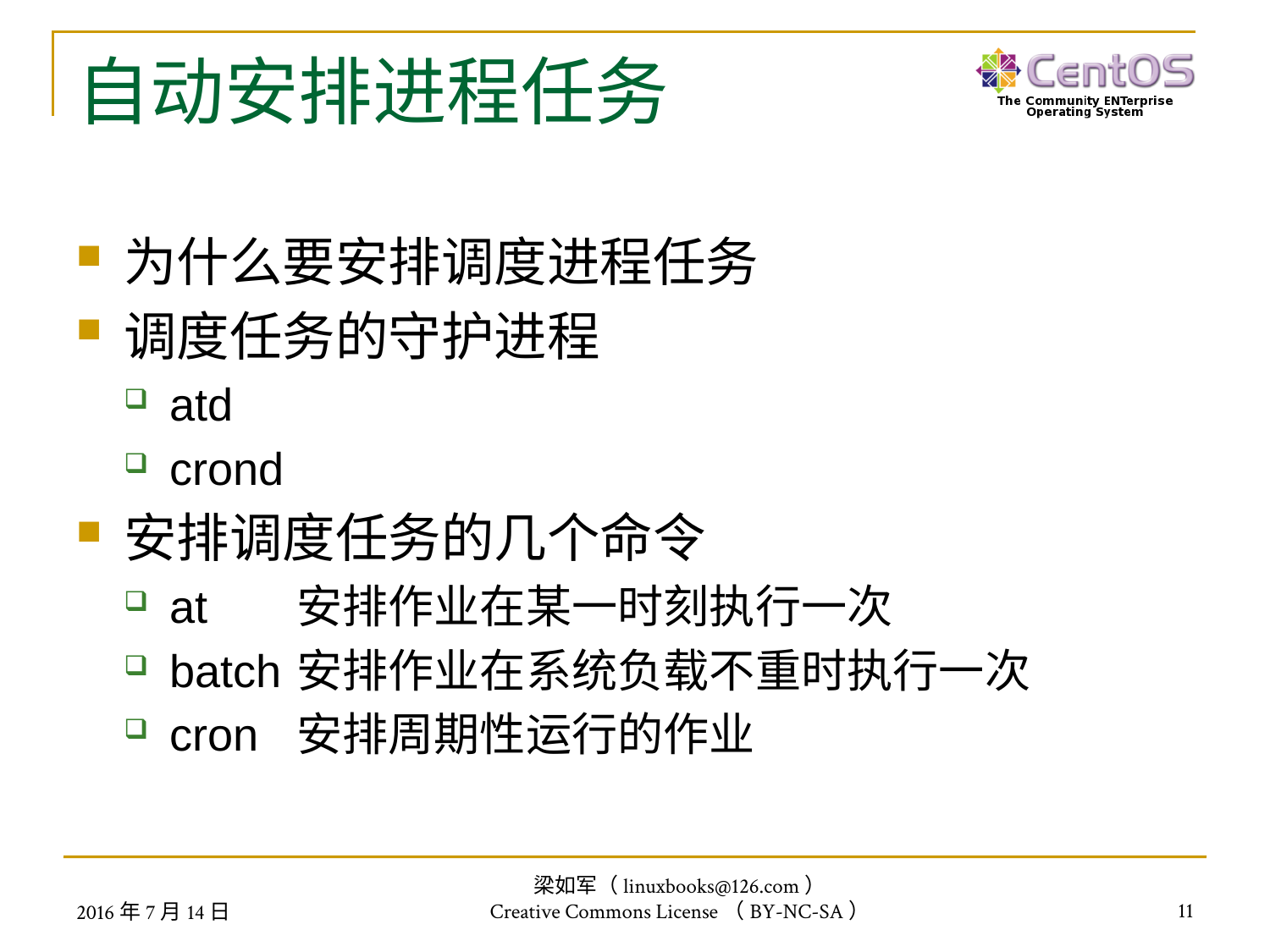

# 自动安排进程任务
为什么要安排调度进程任务
调度任务的守护进程
atd
crond
安排调度任务的几个命令
at	安排作业在某一时刻执行一次
batch	安排作业在系统负载不重时执行一次
cron	安排周期性运行的作业

梁如军（linuxbooks@126.com）
Creative Commons License（BY-NC-SA）
2016年7月14日
11